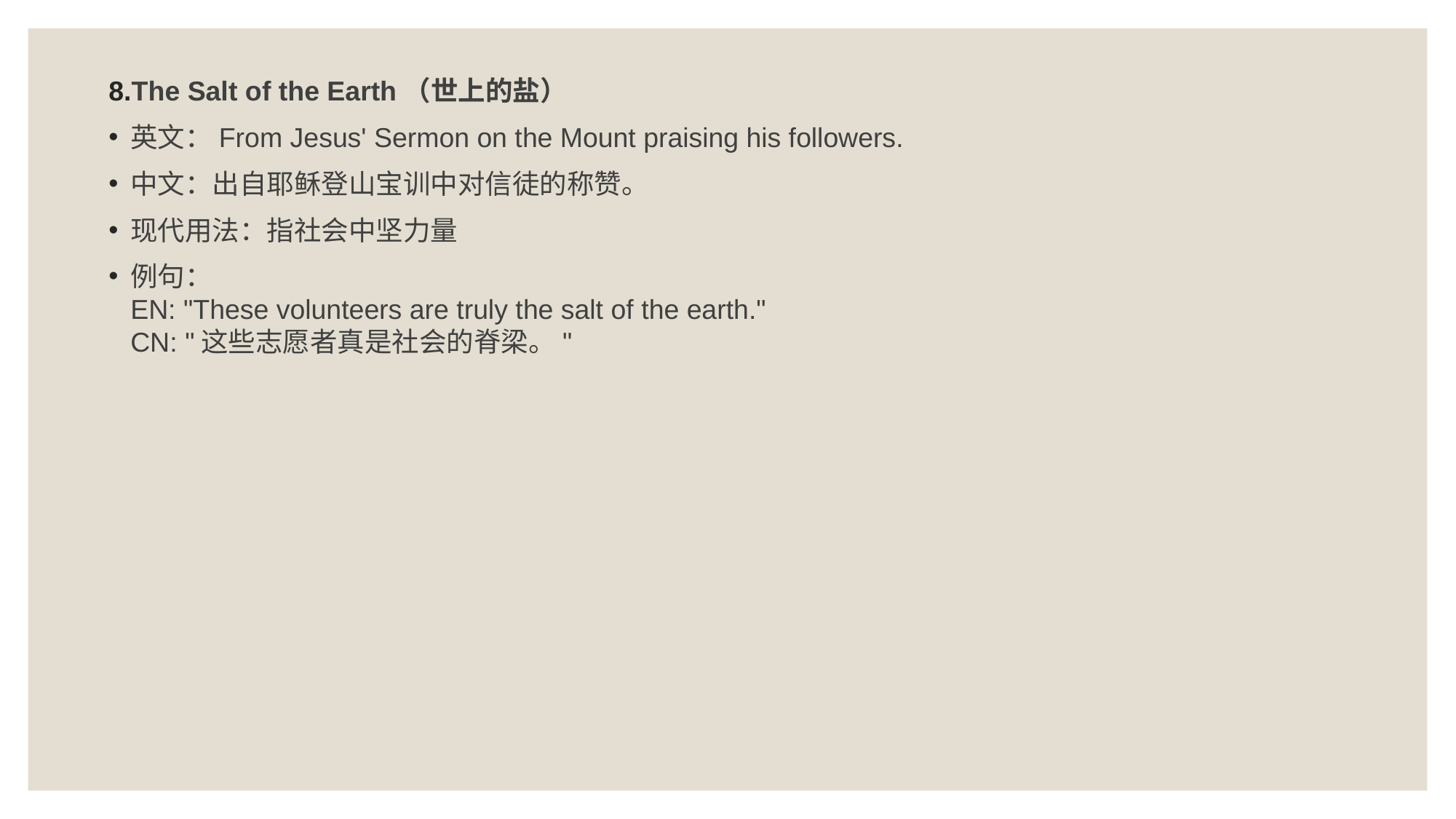

The Salt of the Earth（世上的盐）
英文：From Jesus' Sermon on the Mount praising his followers.
中文：出自耶稣登山宝训中对信徒的称赞。
现代用法：指社会中坚力量
例句：
EN: "These volunteers are truly the salt of the earth."
CN: "这些志愿者真是社会的脊梁。"

#